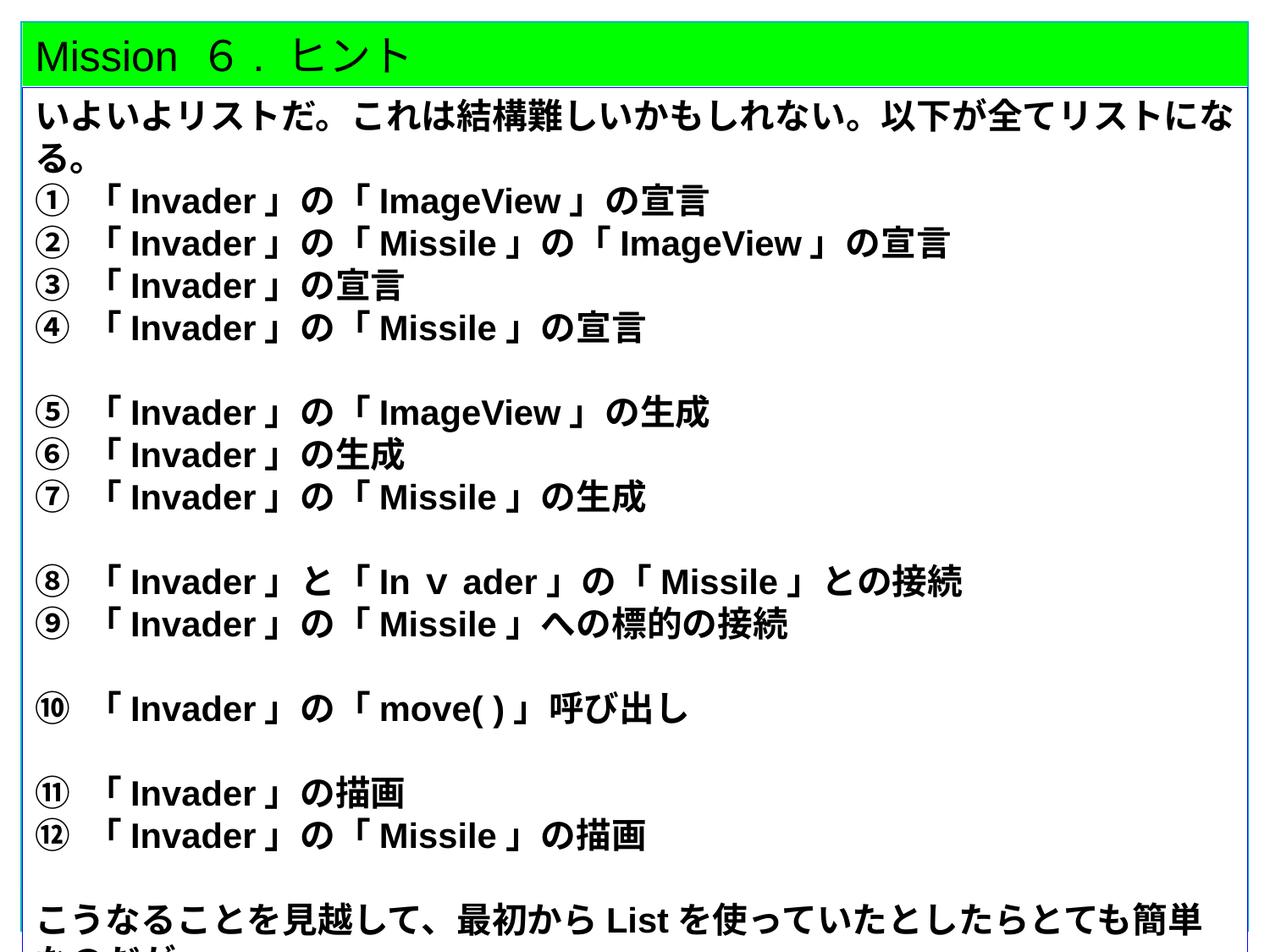

Mission ６. ヒント
いよいよリストだ。これは結構難しいかもしれない。以下が全てリストになる。
① 「Invader」の「ImageView」の宣言
② 「Invader」の「Missile」の「ImageView」の宣言
③ 「Invader」の宣言
④ 「Invader」の「Missile」の宣言

⑤ 「Invader」の「ImageView」の生成
⑥ 「Invader」の生成
⑦ 「Invader」の「Missile」の生成

⑧ 「Invader」と「Inｖader」の「Missile」との接続
⑨ 「Invader」の「Missile」への標的の接続

⑩ 「Invader」の「move( )」呼び出し

⑪ 「Invader」の描画
⑫ 「Invader」の「Missile」の描画

こうなることを見越して、最初からListを使っていたとしたらとても簡単なのだが。。。